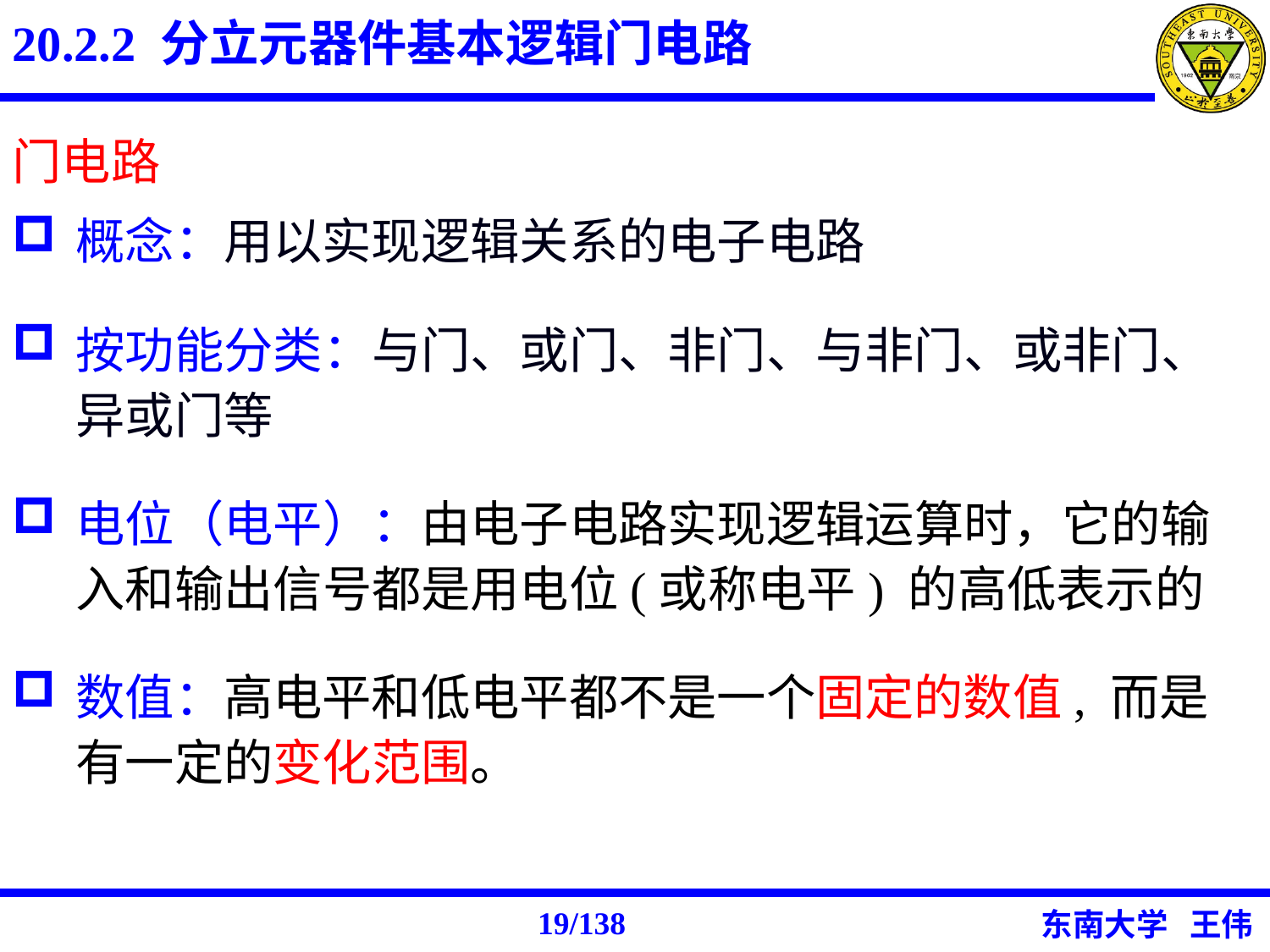

20.2.2 分立元器件基本逻辑门电路
门电路
概念：用以实现逻辑关系的电子电路

按功能分类：与门、或门、非门、与非门、或非门、异或门等

电位（电平）：由电子电路实现逻辑运算时，它的输入和输出信号都是用电位(或称电平) 的高低表示的

数值：高电平和低电平都不是一个固定的数值, 而是有一定的变化范围。